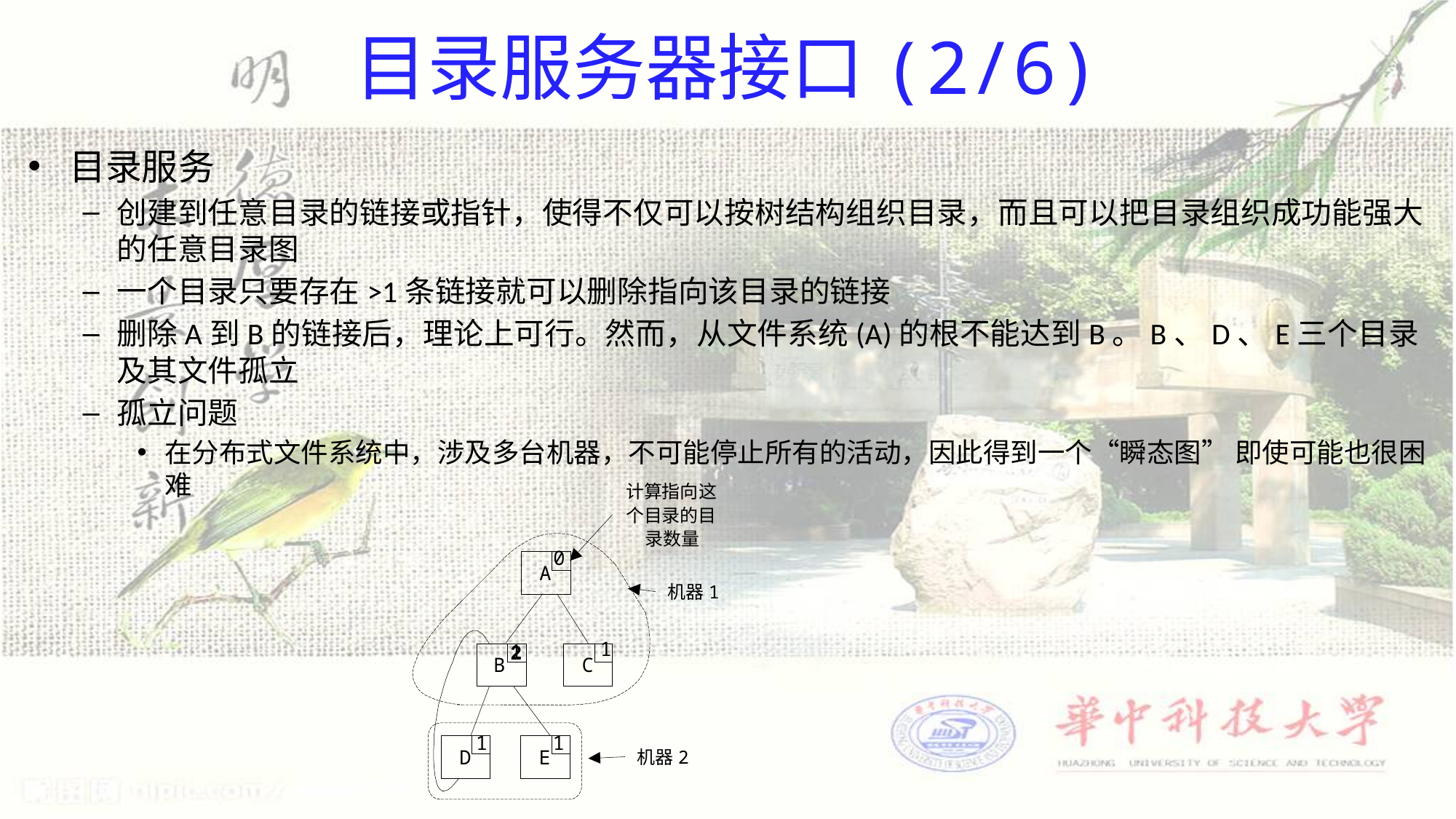

# 目录服务器接口(2/6)
目录服务
创建到任意目录的链接或指针，使得不仅可以按树结构组织目录，而且可以把目录组织成功能强大的任意目录图
一个目录只要存在>1条链接就可以删除指向该目录的链接
删除A到B的链接后，理论上可行。然而，从文件系统(A)的根不能达到B。B、D、E三个目录及其文件孤立
孤立问题
在分布式文件系统中，涉及多台机器，不可能停止所有的活动，因此得到一个“瞬态图” 即使可能也很困难
计算指向这
个目录的目
录数量

0

A
机器1

1

C
机器2

1

D
1

E

B

1
2